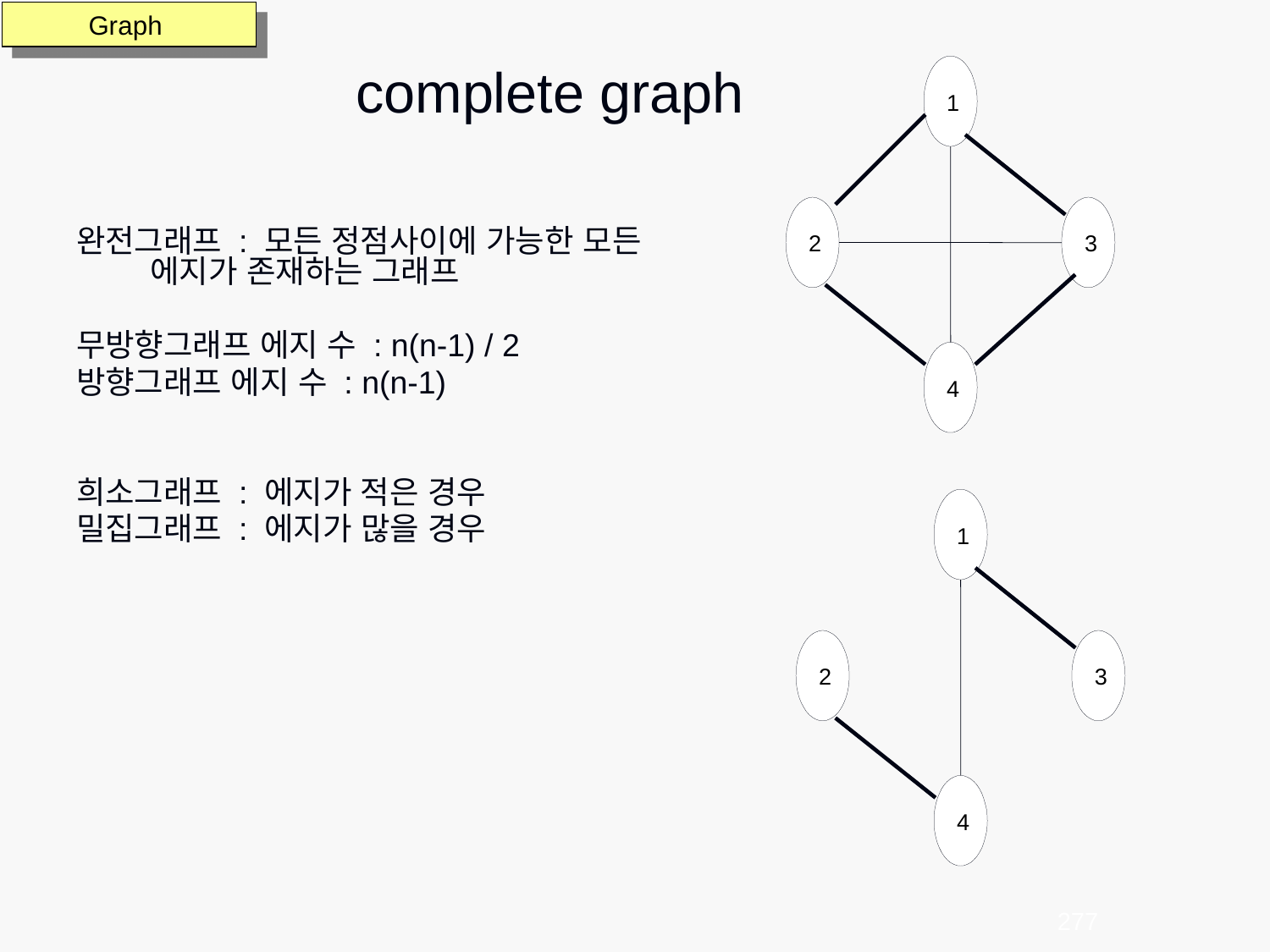

complete graph
Graph

1

완전그래프 : 모든 정점사이에 가능한 모든 	  에지가 존재하는 그래프

무방향그래프 에지 수 : n(n-1) / 2
방향그래프 에지 수 : n(n-1)

희소그래프 : 에지가 적은 경우
밀집그래프 : 에지가 많을 경우
2
3

4

1

2
3

4
277